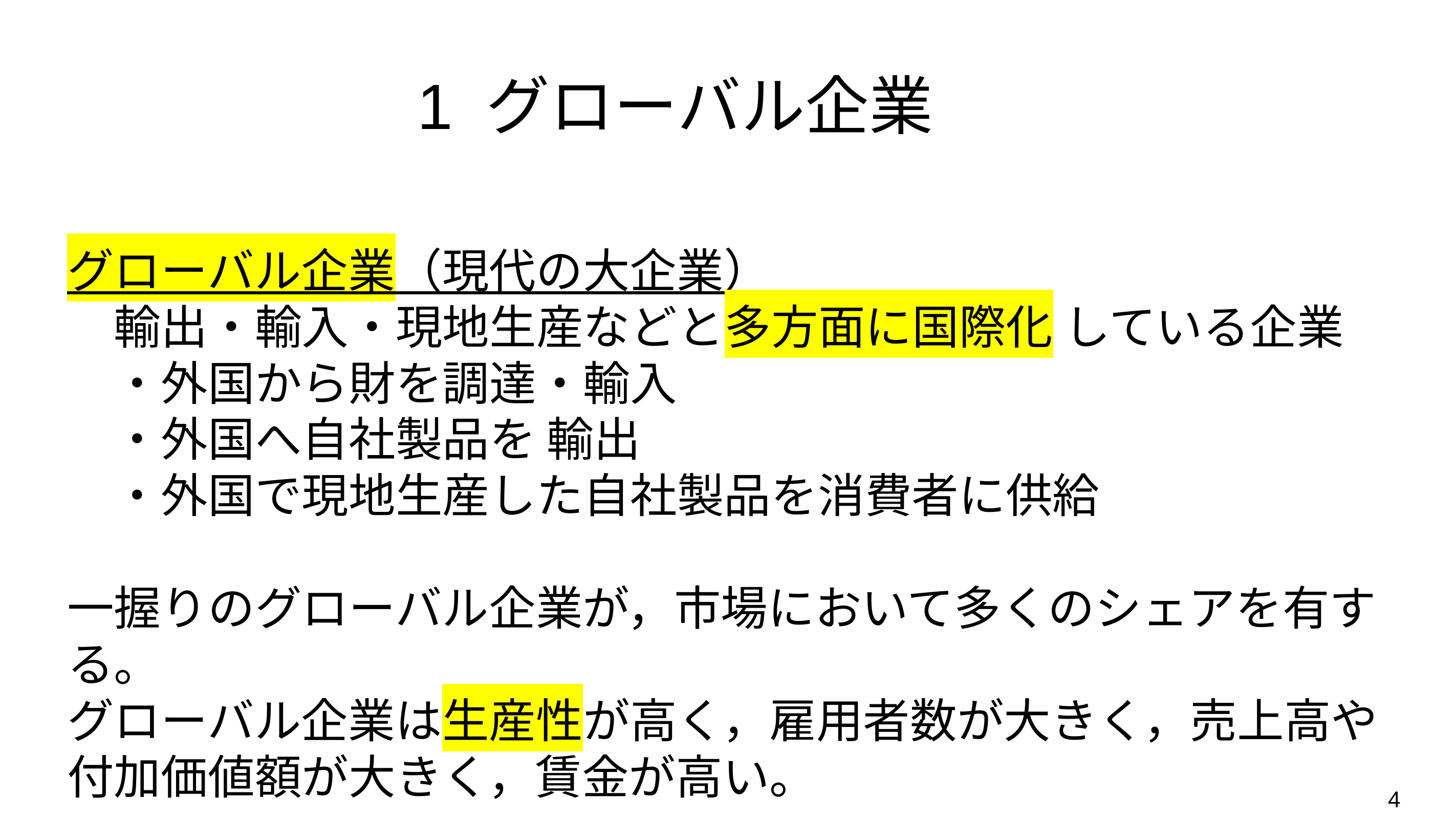

# 1 グローバル企業
グローバル企業（現代の大企業）
　輸出・輸入・現地生産などと多方面に国際化 している企業
　・外国から財を調達・輸入
　・外国へ自社製品を 輸出
　・外国で現地生産した自社製品を消費者に供給

一握りのグローバル企業が，市場において多くのシェアを有する。
グローバル企業は生産性が高く，雇用者数が大きく，売上高や付加価値額が大きく，賃金が高い。
4